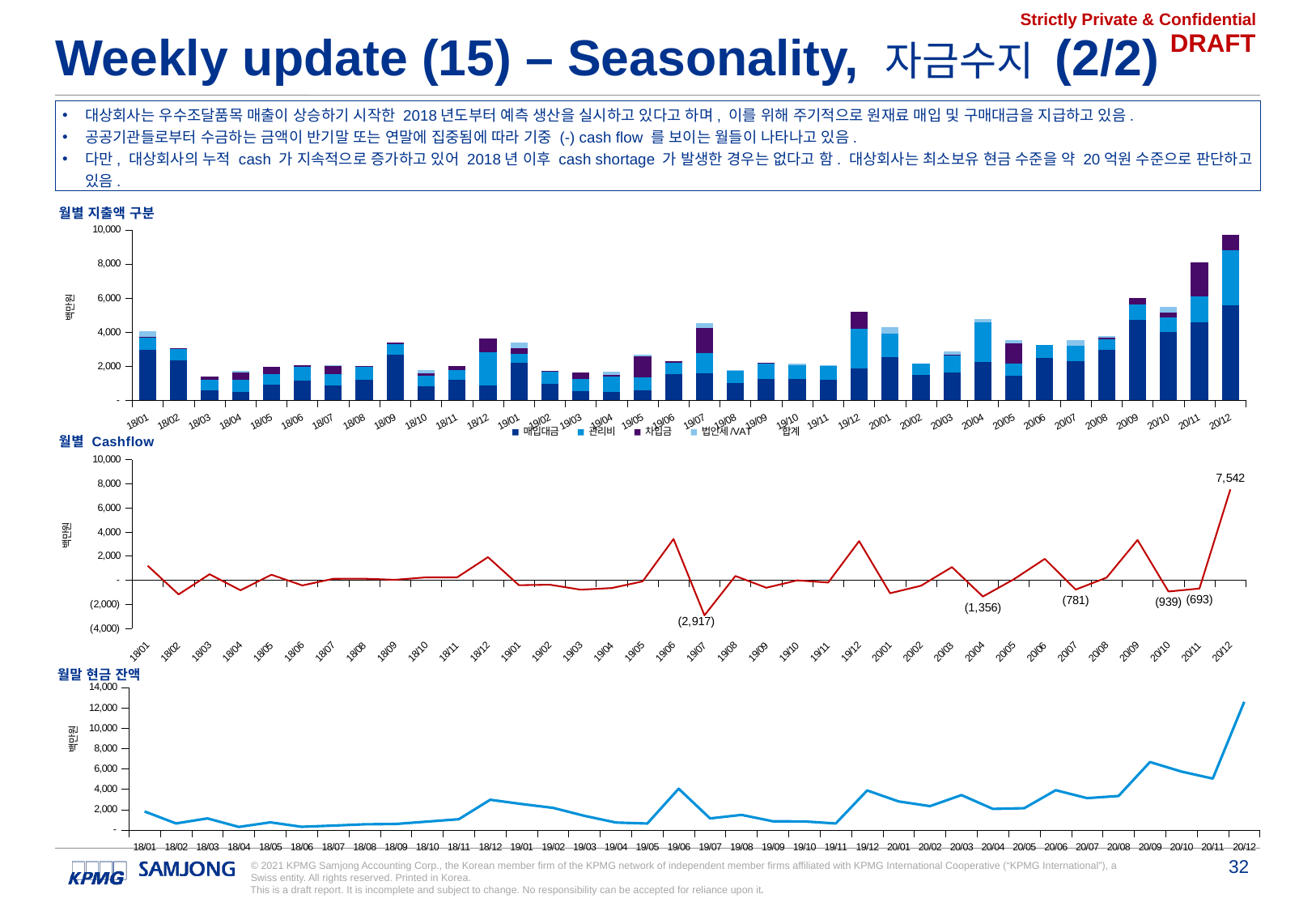

Weekly update (15) – Seasonality, 자금수지 (2/2)
대상회사는 우수조달품목 매출이 상승하기 시작한 2018년도부터 예측 생산을 실시하고 있다고 하며, 이를 위해 주기적으로 원재료 매입 및 구매대금을 지급하고 있음.
공공기관들로부터 수금하는 금액이 반기말 또는 연말에 집중됨에 따라 기중 (-) cash flow 를 보이는 월들이 나타나고 있음.
다만, 대상회사의 누적 cash 가 지속적으로 증가하고 있어 2018년 이후 cash shortage 가 발생한 경우는 없다고 함. 대상회사는 최소보유 현금 수준을 약 20억원 수준으로 판단하고 있음.

### Chart: 월별 지출액 구분

| Category | 매입대금 | 관리비 | 차입금 | 법인세/VAT |  |
|---|---|---|---|---|---|
| 18/01 | 2949533000.0 | 765075000.0 | 15000000.0 | 331249000.0 | 4060857000.0 |
| 18/02 | 2346357000.0 | 671124000.0 | 60000000.0 | 0.0 | 3077481000.0 |
| 18/03 | 562690000.0 | 628726000.0 | 177500000.0 | 0.0 | 1368916000.0 |
| 18/04 | 483479000.0 | 714534000.0 | 428000000.0 | 99681000.0 | 1725694000.0 |
| 18/05 | 930729000.0 | 606900000.0 | 430000000.0 | 0.0 | 1967629000.0 |
| 18/06 | 1141732000.0 | 803054000.0 | 112500000.0 | 0.0 | 2057286000.0 |
| 18/07 | 874895000.0 | 671802000.0 | 446598000.0 | 54347000.0 | 2047642000.0 |
| 18/08 | 1202684000.0 | 757757000.0 | 30000000.0 | 0.0 | 1990441000.0 |
| 18/09 | 2671248000.0 | 625048000.0 | 112500000.0 | 0.0 | 3408796000.0 |
| 18/10 | 798501000.0 | 635710000.0 | 145000000.0 | 186042000.0 | 1765253000.0 |
| 18/11 | 1219492000.0 | 536238000.0 | 251545000.0 | 0.0 | 2007275000.0 |
| 18/12 | 857480000.0 | 1970837000.0 | 782500000.0 | 0.0 | 3610817000.0 |
| 19/01 | 2222191000.0 | 507342000.0 | 310000000.0 | 358279000.0 | 3397812000.0 |
| 19/02 | 966476000.0 | 770619000.0 | 5000000.0 | 0.0 | 1742095000.0 |
| 19/03 | 532788000.0 | 689650000.0 | 407500000.0 | 0.0 | 1629938000.0 |
| 19/04 | 474192000.0 | 907864000.0 | 100000000.0 | 198020000.0 | 1680076000.0 |
| 19/05 | 592446000.0 | 737016000.0 | 1238000000.0 | 96847000.0 | 2664309000.0 |
| 19/06 | 1525753000.0 | 680960000.0 | 87500000.0 | 0.0 | 2294213000.0 |
| 19/07 | 1586527000.0 | 1160828000.0 | 1500000000.0 | 303509000.0 | 4550864000.0 |
| 19/08 | 1019599000.0 | 704986000.0 | 0.0 | 48424000.0 | 1773009000.0 |
| 19/09 | 1249600000.0 | 878241000.0 | 87500000.0 | 0.0 | 2215341000.0 |
| 19/10 | 1226766000.0 | 816045000.0 | 0.0 | 110205000.0 | 2153016000.0 |
| 19/11 | 1189935000.0 | 804101000.0 | 0.0 | 48424000.0 | 2042460000.0 |
| 19/12 | 1849608000.0 | 2329766000.0 | 1000000000.0 | 0.0 | 5179374000.0 |
| 20/01 | 2530090000.0 | 1388849000.0 | 0.0 | 349697000.0 | 4268636000.0 |
| 20/02 | 1506571000.0 | 624819000.0 | 0.0 | 0.0 | 2131390000.0 |
| 20/03 | 1618665000.0 | 1025785000.0 | 45000000.0 | 172451000.0 | 2861901000.0 |
| 20/04 | 2233857000.0 | 2333496000.0 | 0.0 | 205210000.0 | 4772563000.0 |
| 20/05 | 1420189000.0 | 742734000.0 | 1200000000.0 | 172451000.0 | 3535374000.0 |
| 20/06 | 2487320000.0 | 738320000.0 | 0.0 | 0.0 | 3225640000.0 |
| 20/07 | 2280843000.0 | 938829000.0 | 0.0 | 328510000.0 | 3548182000.0 |
| 20/08 | 2955726000.0 | 623063000.0 | 100000000.0 | 110437000.0 | 3789226000.0 |
| 20/09 | 4708921000.0 | 895620000.0 | 400000000.0 | 0.0 | 6004541000.0 |
| 20/10 | 4025297000.0 | 817589000.0 | 300000000.0 | 359103000.0 | 5501989000.0 |
| 20/11 | 4582535000.0 | 1529551000.0 | 2000000000.0 | 0.0 | 8112086000.0 |
| 20/12 | 5575691000.0 | 3228366000.0 | 902500000.0 | 0.0 | 9706557000.0 |

### Chart: 월별 Cashflow

| Category | Cashflow |
|---|---|
| 18/01 | 1197756000.0 |
| 18/02 | -1178544000.0 |
| 18/03 | 492569000.0 |
| 18/04 | -837513000.0 |
| 18/05 | 452510000.0 |
| 18/06 | -434978000.0 |
| 18/07 | 117249000.0 |
| 18/08 | 124119000.0 |
| 18/09 | 32372000.0 |
| 18/10 | 235316000.0 |
| 18/11 | 230910000.0 |
| 18/12 | 1911158000.0 |
| 19/01 | -415620000.0 |
| 19/02 | -375250000.0 |
| 19/03 | -788932000.0 |
| 19/04 | -654580000.0 |
| 19/05 | -100454000.0 |
| 19/06 | 3422180000.0 |
| 19/07 | -2917250000.0 |
| 19/08 | 346669000.0 |
| 19/09 | -628330000.0 |
| 19/10 | -16396000.0 |
| 19/11 | -199484000.0 |
| 19/12 | 3246783000.0 |
| 20/01 | -1082384000.0 |
| 20/02 | -459679000.0 |
| 20/03 | 1082551000.0 |
| 20/04 | -1355810000.0 |
| 20/05 | 72191000.0 |
| 20/06 | 1765217000.0 |
| 20/07 | -780566000.0 |
| 20/08 | 213439000.0 |
| 20/09 | 3339690000.0 |
| 20/10 | -939085000.0 |
| 20/11 | -693441000.0 |
| 20/12 | 7541702000.0 |

### Chart: 월말 현금 잔액

| Category | 월말현금잔액 |
|---|---|
| 18/01 | 1820649000.0 |
| 18/02 | 642105000.0 |
| 18/03 | 1134674000.0 |
| 18/04 | 297161000.0 |
| 18/05 | 749671000.0 |
| 18/06 | 314693000.0 |
| 18/07 | 431942000.0 |
| 18/08 | 556061000.0 |
| 18/09 | 588433000.0 |
| 18/10 | 823749000.0 |
| 18/11 | 1054659000.0 |
| 18/12 | 2965817000.0 |
| 19/01 | 2550197000.0 |
| 19/02 | 2174947000.0 |
| 19/03 | 1386015000.0 |
| 19/04 | 731435000.0 |
| 19/05 | 630981000.0 |
| 19/06 | 4053161000.0 |
| 19/07 | 1135911000.0 |
| 19/08 | 1482580000.0 |
| 19/09 | 854250000.0 |
| 19/10 | 837854000.0 |
| 19/11 | 638370000.0 |
| 19/12 | 3885153000.0 |
| 20/01 | 2802769000.0 |
| 20/02 | 2343090000.0 |
| 20/03 | 3425641000.0 |
| 20/04 | 2069831000.0 |
| 20/05 | 2142022000.0 |
| 20/06 | 3907239000.0 |
| 20/07 | 3126673000.0 |
| 20/08 | 3340112000.0 |
| 20/09 | 6679802000.0 |
| 20/10 | 5740717000.0 |
| 20/11 | 5047276000.0 |
| 20/12 | 12588978000.0 |